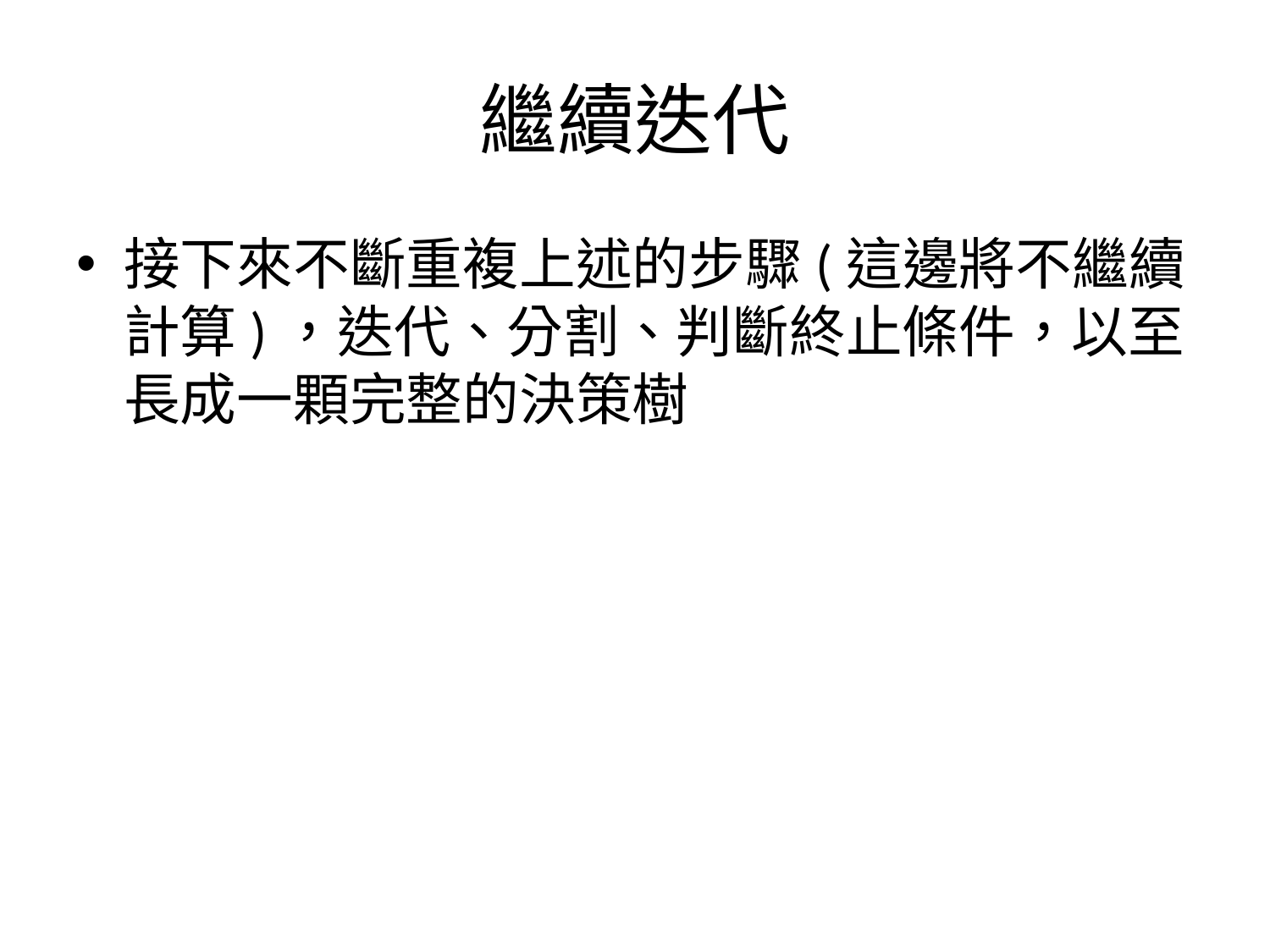

# 繼續迭代
接下來不斷重複上述的步驟(這邊將不繼續計算)，迭代、分割、判斷終止條件，以至長成一顆完整的決策樹